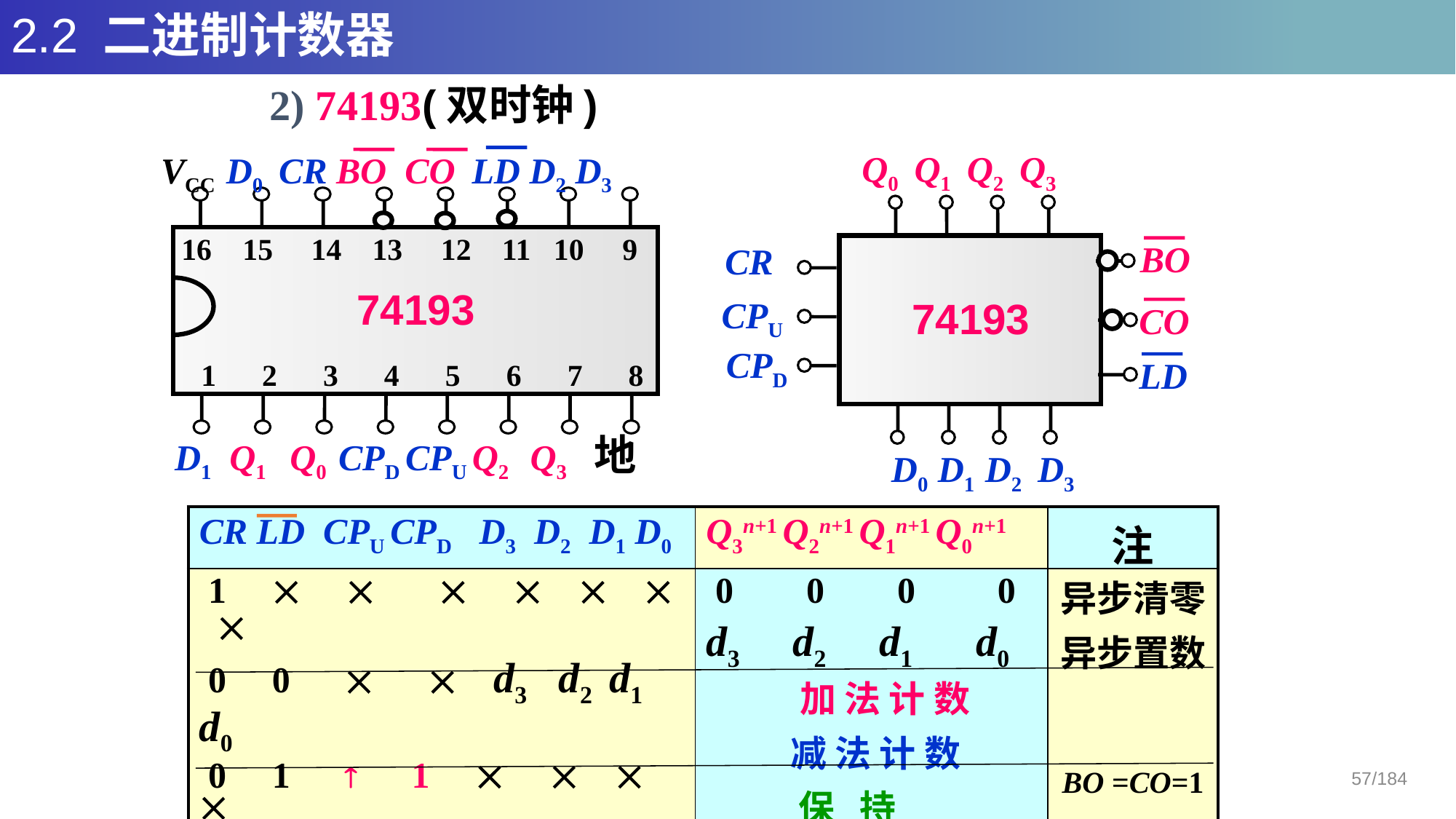

# 2.2 二进制计数器
2) 74193(双时钟)
Q0   Q1   Q2   Q3

BO
CR

CPU
74193
CO

CPD
LD

D0   D1  D2   D3
VCC  D0   CR BO  CO  LD D2 D3

16    15     14    13     12    11   10     9

74193

1      2      3      4      5      6      7      8

D1  Q1   Q0    CPD CPU Q2    Q3  地
| CR LD CPU CPD D3 D2 D1 D0 | Q3n+1 Q2n+1 Q1n+1 Q0n+1 | 注 |
| --- | --- | --- |
| 1 × × × × × × × 0 0 × × d3 d2 d1 d0 0 1 ↑ 1 × × × × 0 1 1 ↑ × × × × 0 1 1 1 × × × × | 0 0 0 0 d3 d2 d1 d0 加 法 计 数 减 法 计 数 保 持 | 异步清零 异步置数 BO =CO=1 |

57/184